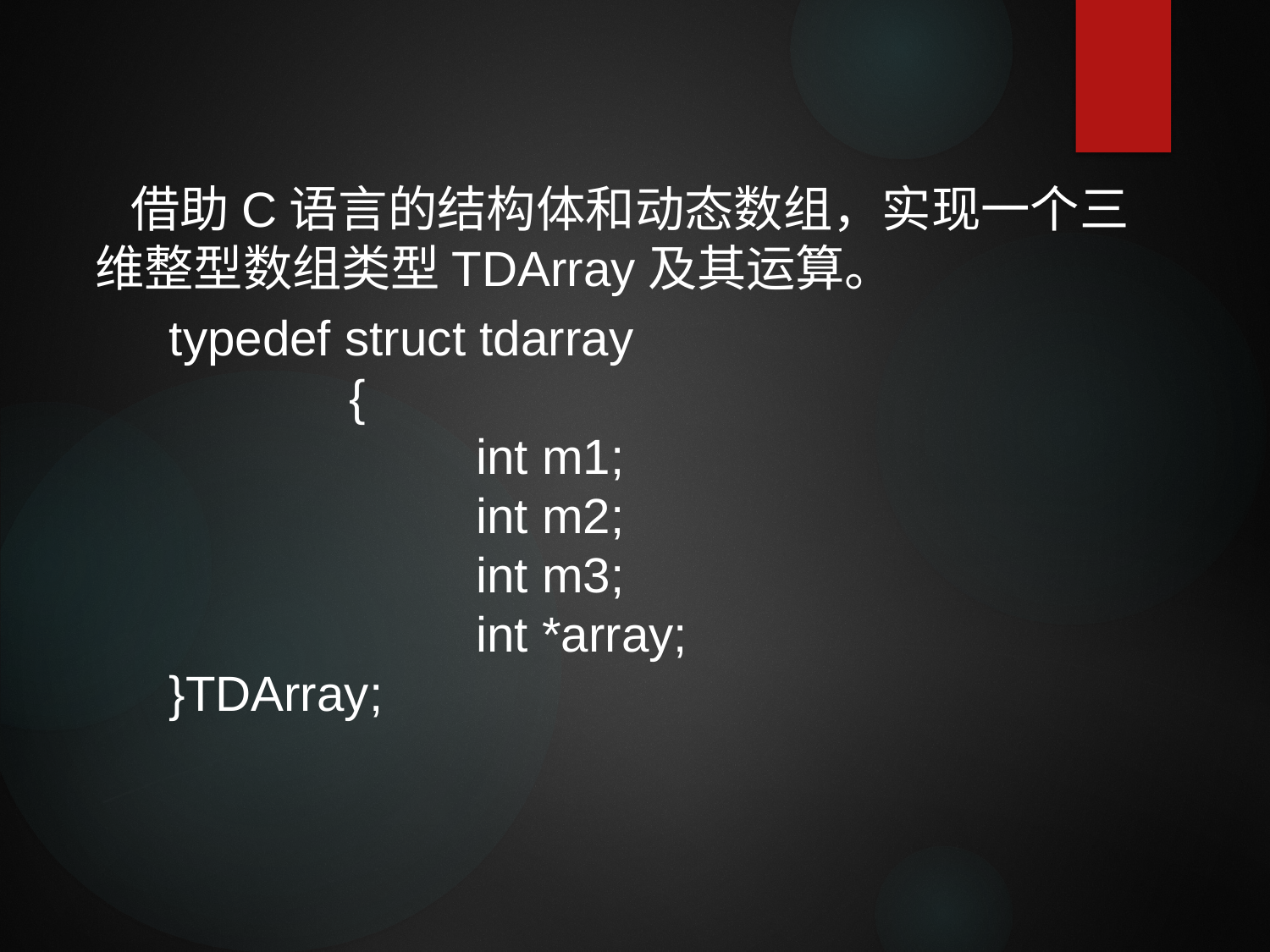

借助C语言的结构体和动态数组，实现一个三维整型数组类型TDArray及其运算。
typedef struct tdarray
		{
			int m1;
			int m2;
			int m3;
			int *array;
}TDArray;